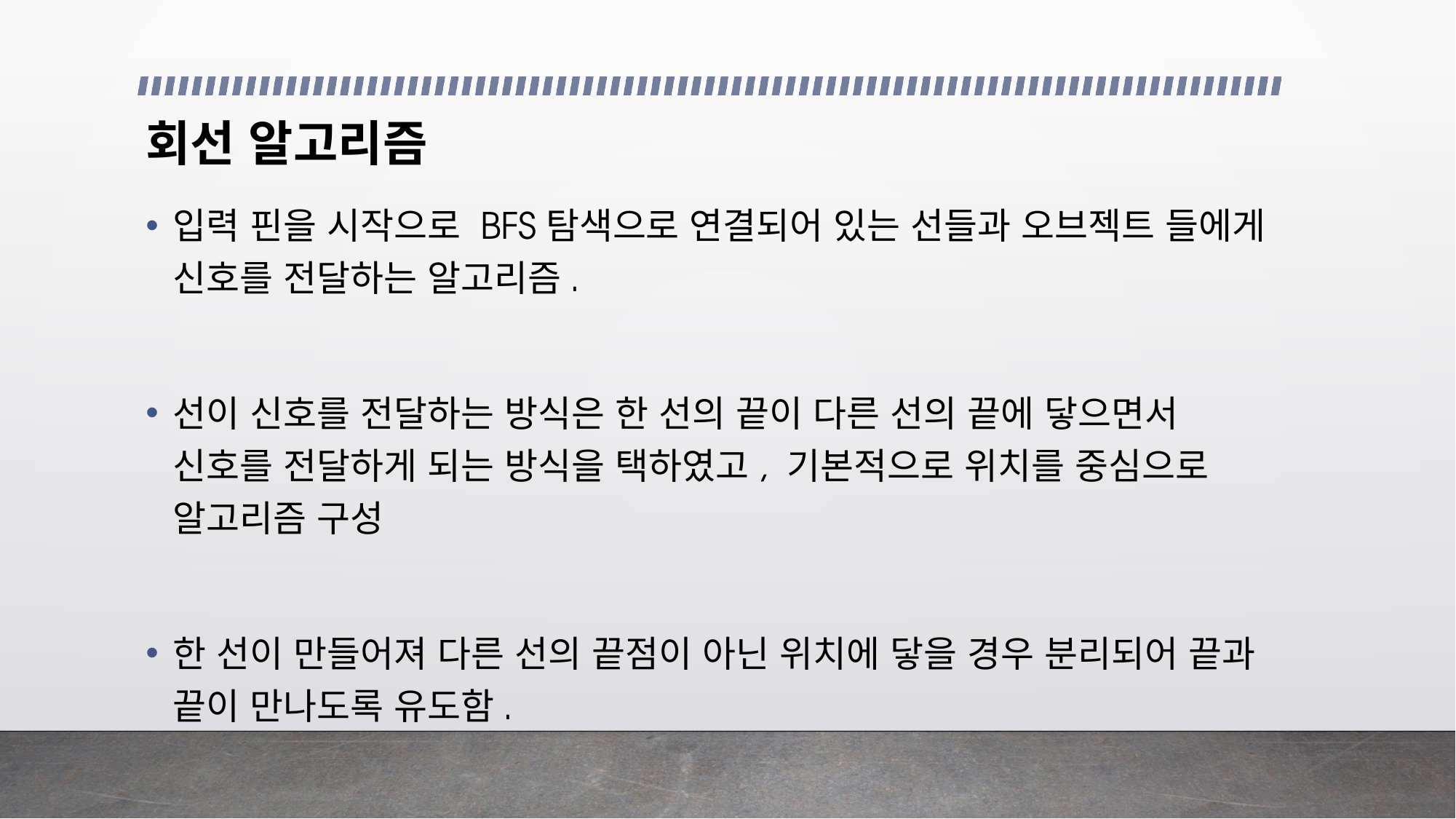

# 회선 알고리즘
입력 핀을 시작으로 BFS탐색으로 연결되어 있는 선들과 오브젝트 들에게 신호를 전달하는 알고리즘.

선이 신호를 전달하는 방식은 한 선의 끝이 다른 선의 끝에 닿으면서 신호를 전달하게 되는 방식을 택하였고, 기본적으로 위치를 중심으로 알고리즘 구성

한 선이 만들어져 다른 선의 끝점이 아닌 위치에 닿을 경우 분리되어 끝과 끝이 만나도록 유도함.